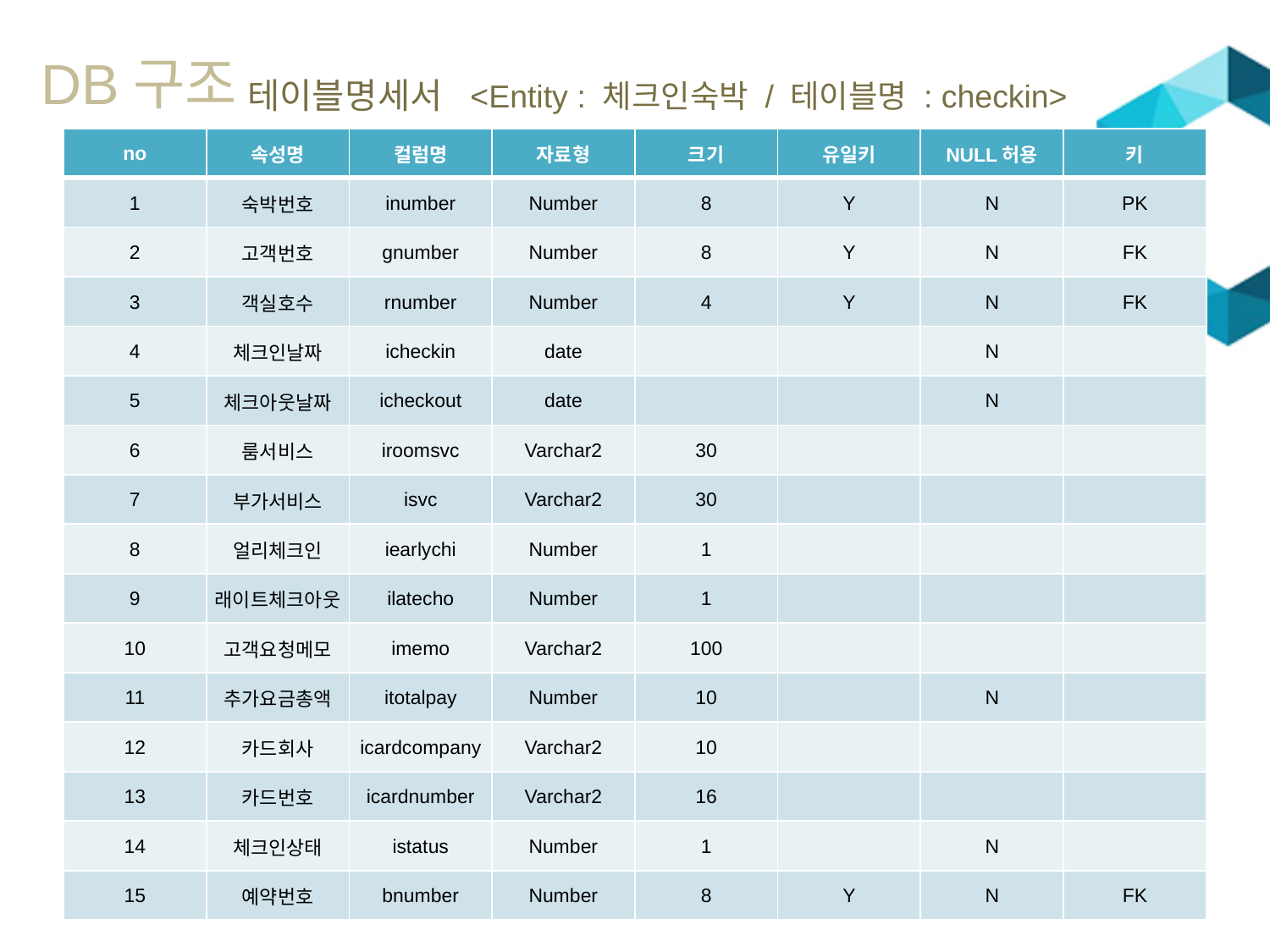

DB구조
테이블명세서
<Entity : 체크인숙박 / 테이블명 : checkin>
| no | 속성명 | 컬럼명 | 자료형 | 크기 | 유일키 | NULL허용 | 키 |
| --- | --- | --- | --- | --- | --- | --- | --- |
| 1 | 숙박번호 | inumber | Number | 8 | Y | N | PK |
| 2 | 고객번호 | gnumber | Number | 8 | Y | N | FK |
| 3 | 객실호수 | rnumber | Number | 4 | Y | N | FK |
| 4 | 체크인날짜 | icheckin | date |  |  | N |  |
| 5 | 체크아웃날짜 | icheckout | date |  |  | N |  |
| 6 | 룸서비스 | iroomsvc | Varchar2 | 30 |  |  |  |
| 7 | 부가서비스 | isvc | Varchar2 | 30 |  |  |  |
| 8 | 얼리체크인 | iearlychi | Number | 1 |  |  |  |
| 9 | 래이트체크아웃 | ilatecho | Number | 1 |  |  |  |
| 10 | 고객요청메모 | imemo | Varchar2 | 100 |  |  |  |
| 11 | 추가요금총액 | itotalpay | Number | 10 |  | N |  |
| 12 | 카드회사 | icardcompany | Varchar2 | 10 |  |  |  |
| 13 | 카드번호 | icardnumber | Varchar2 | 16 |  |  |  |
| 14 | 체크인상태 | istatus | Number | 1 |  | N |  |
| 15 | 예약번호 | bnumber | Number | 8 | Y | N | FK |